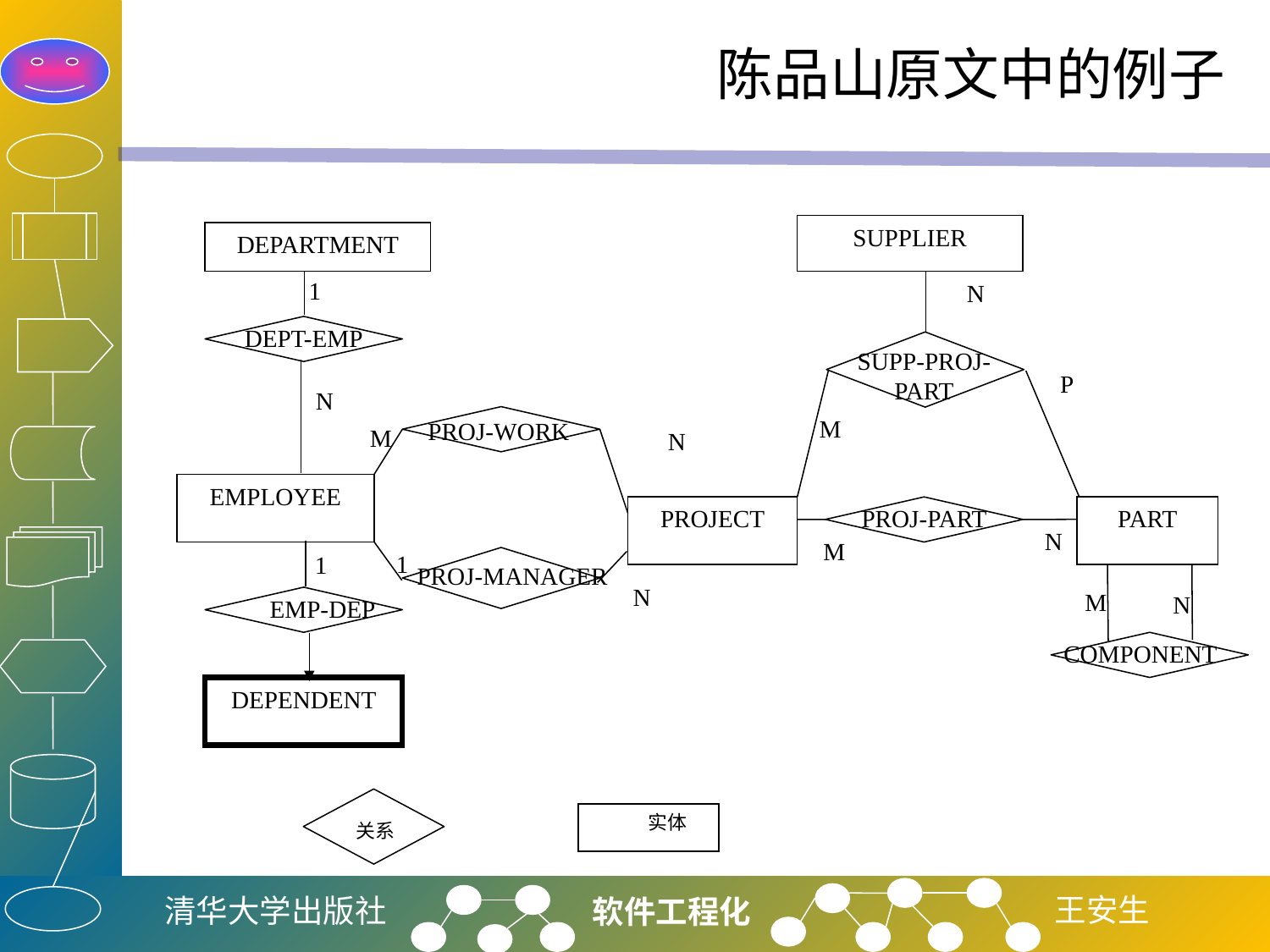

# 陈品山原文中的例子
SUPPLIER
DEPARTMENT
1

N
DEPT-EMP

SUPP-PROJ-PART

P

N

PROJ-WORK
M
M
N

EMPLOYEE
PROJECT
PROJ-PART

PART

N
M

1

1

PROJ-MANAGER

N
M
N
EMP-DEP

COMPONENT

DEPENDENT

        关系
实体